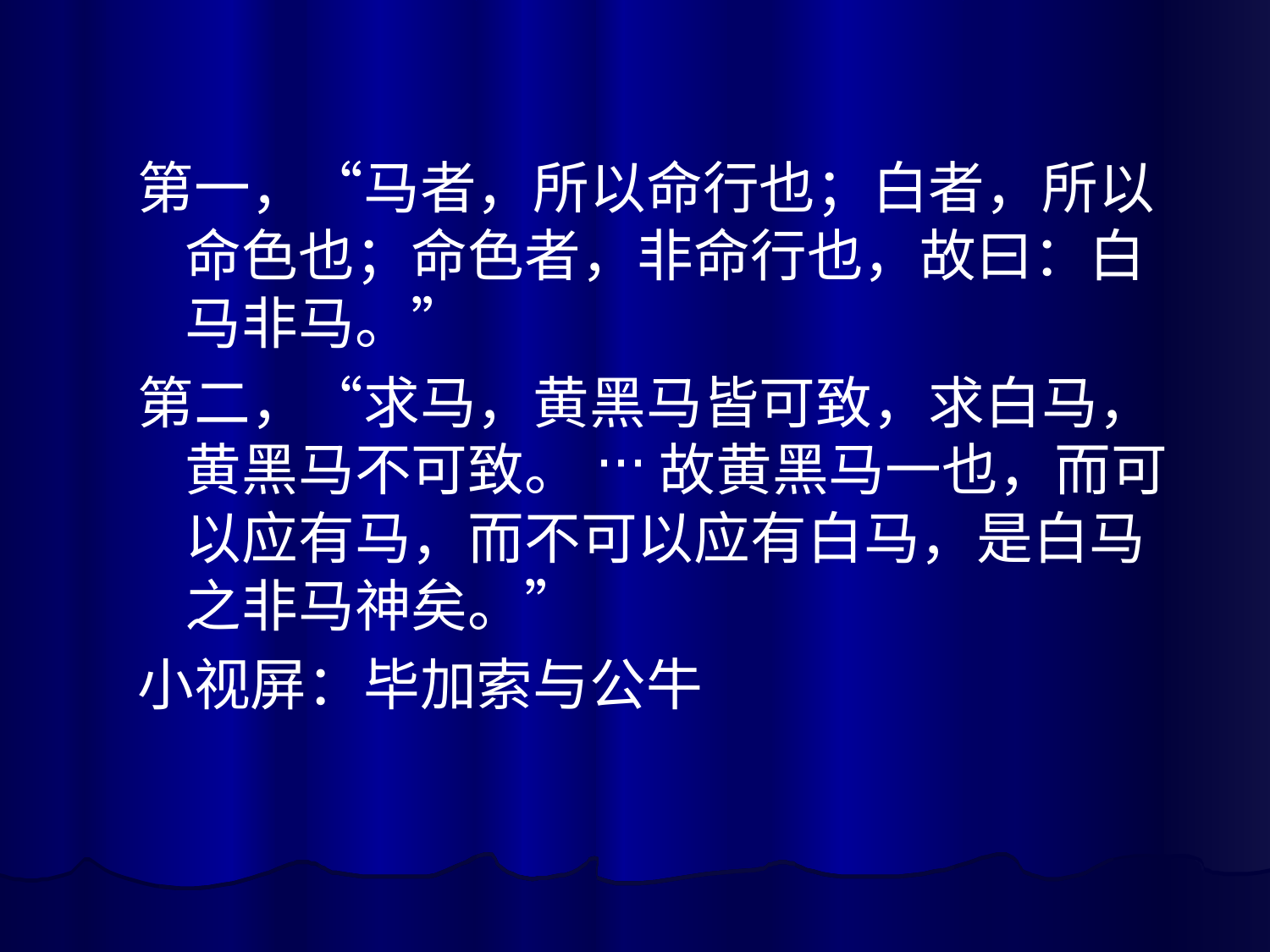

第一，“马者，所以命行也；白者，所以命色也；命色者，非命行也，故曰：白马非马。”
第二，“求马，黄黑马皆可致，求白马，黄黑马不可致。···故黄黑马一也，而可以应有马，而不可以应有白马，是白马之非马神矣。”
小视屏：毕加索与公牛